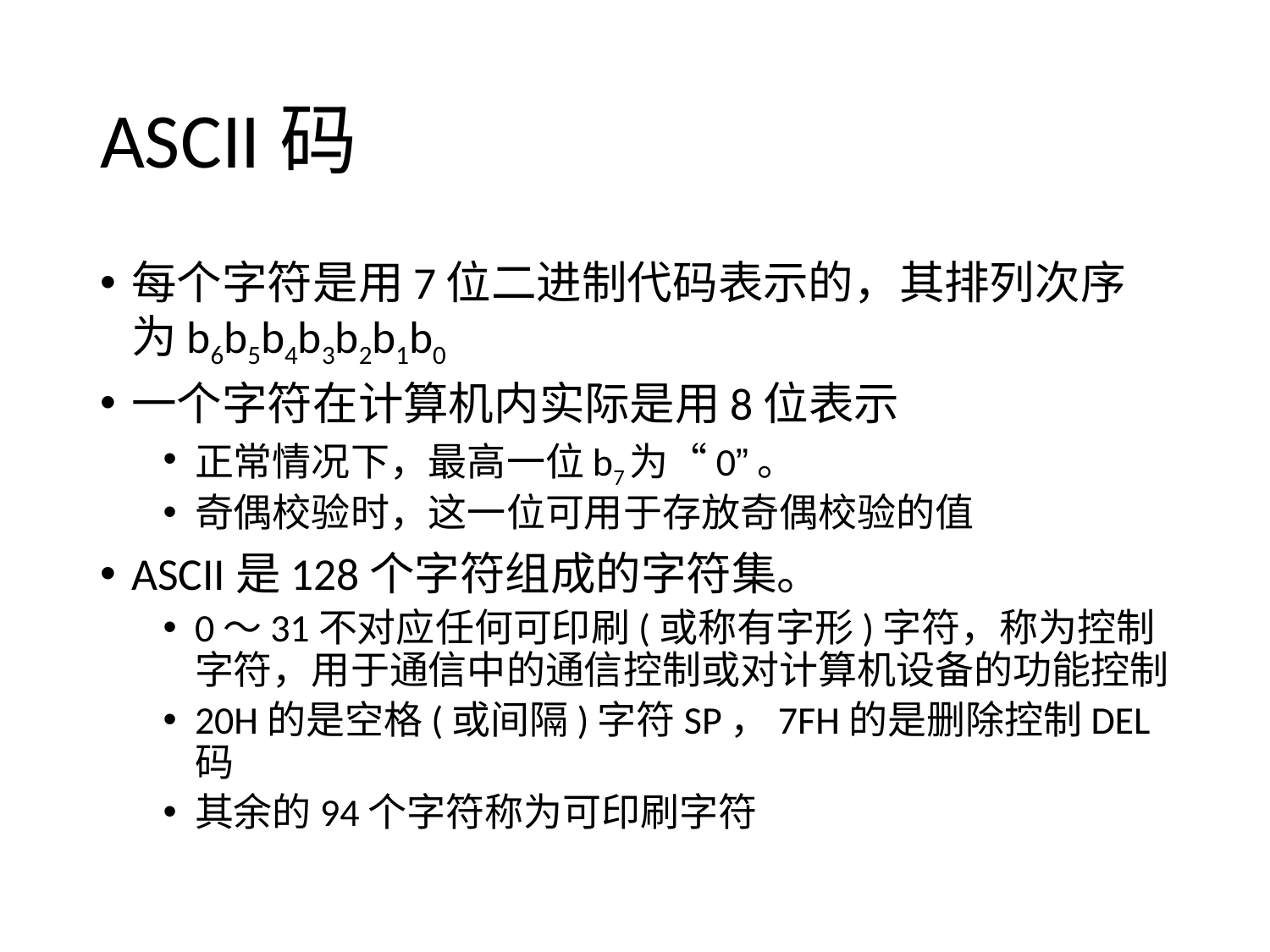

# ASCII码
每个字符是用7位二进制代码表示的，其排列次序为b6b5b4b3b2b1b0
一个字符在计算机内实际是用8位表示
正常情况下，最高一位b7为“0”。
奇偶校验时，这一位可用于存放奇偶校验的值
ASCII是128个字符组成的字符集。
0～31不对应任何可印刷(或称有字形)字符，称为控制字符，用于通信中的通信控制或对计算机设备的功能控制
20H的是空格(或间隔)字符SP，7FH的是删除控制DEL码
其余的94个字符称为可印刷字符